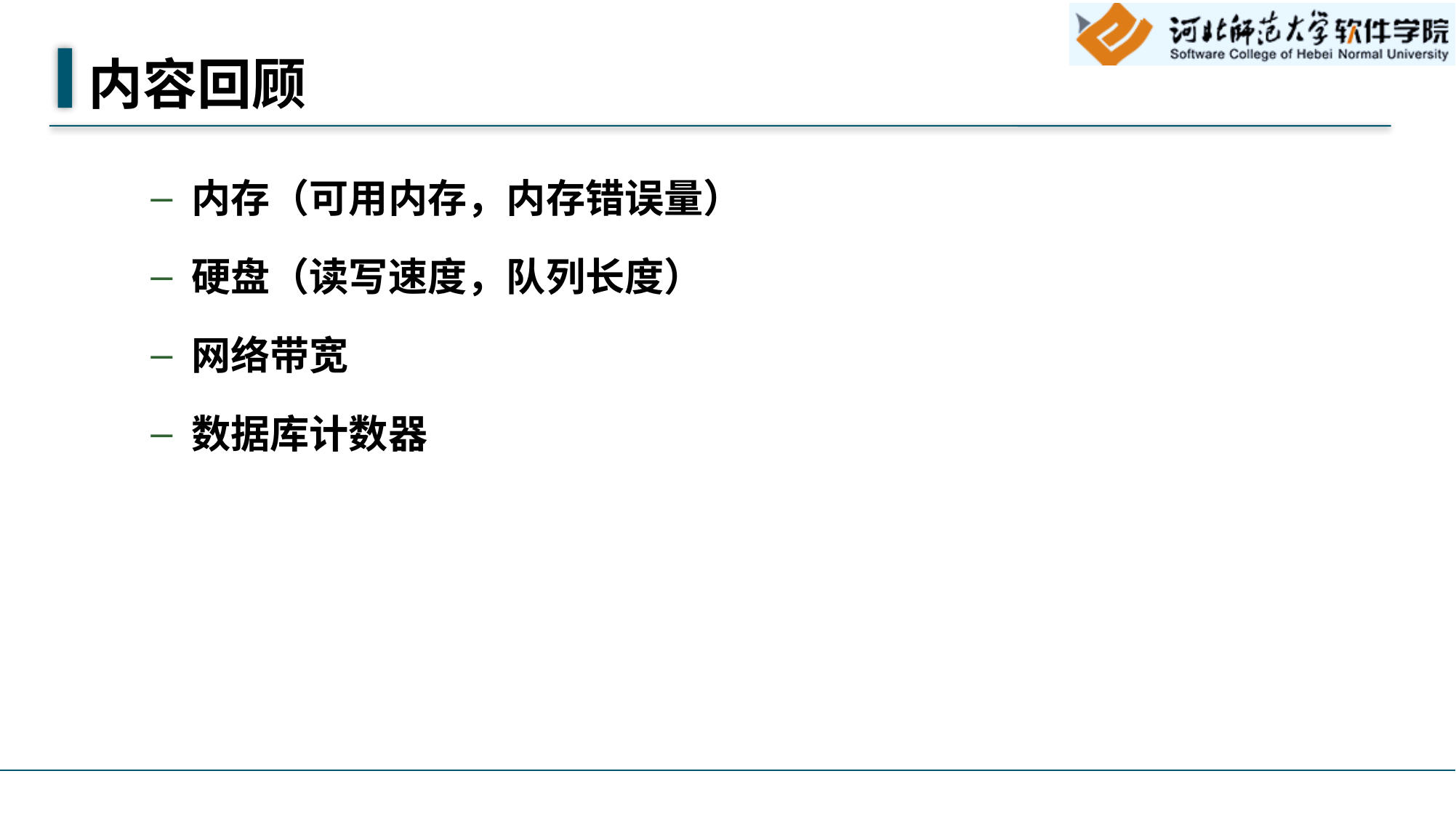

# 内容回顾
内存（可用内存，内存错误量）
硬盘（读写速度，队列长度）
网络带宽
数据库计数器